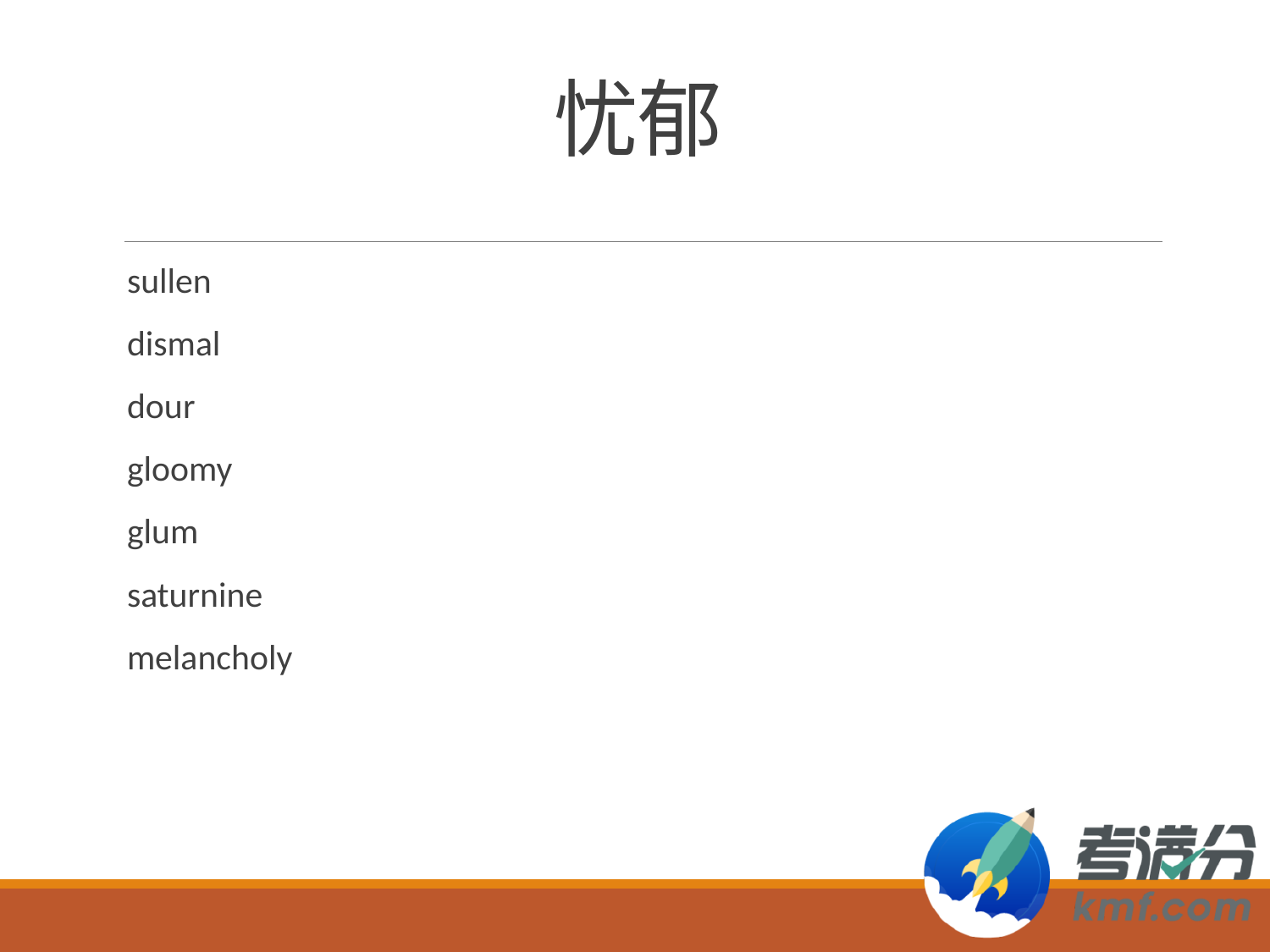

# 忧郁
sullen
dismal
dour
gloomy
glum
saturnine
melancholy